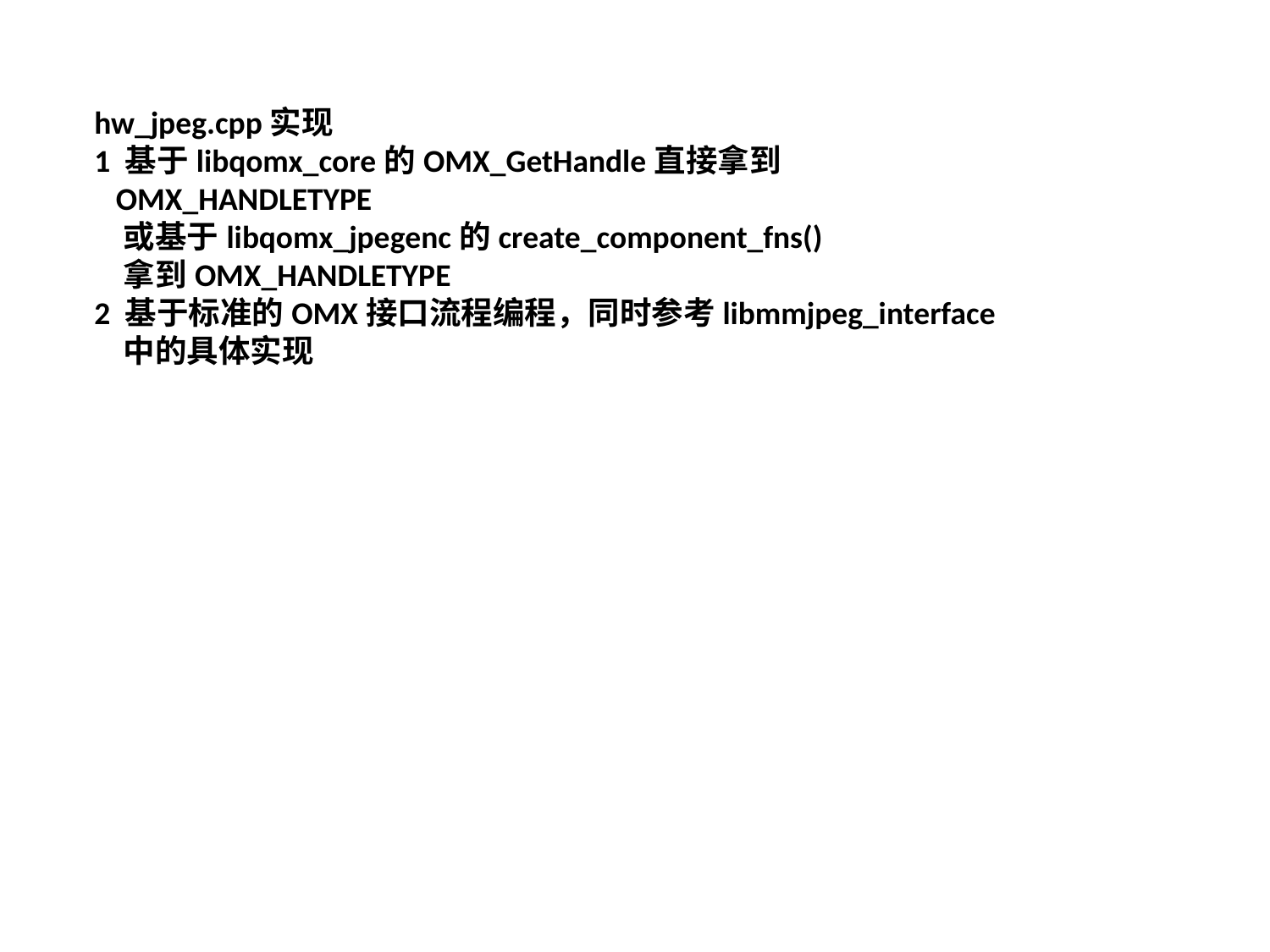

hw_jpeg.cpp实现
1 基于libqomx_core的OMX_GetHandle直接拿到
   OMX_HANDLETYPE
   或基于libqomx_jpegenc的create_component_fns()
   拿到OMX_HANDLETYPE
2 基于标准的OMX接口流程编程，同时参考libmmjpeg_interface
   中的具体实现